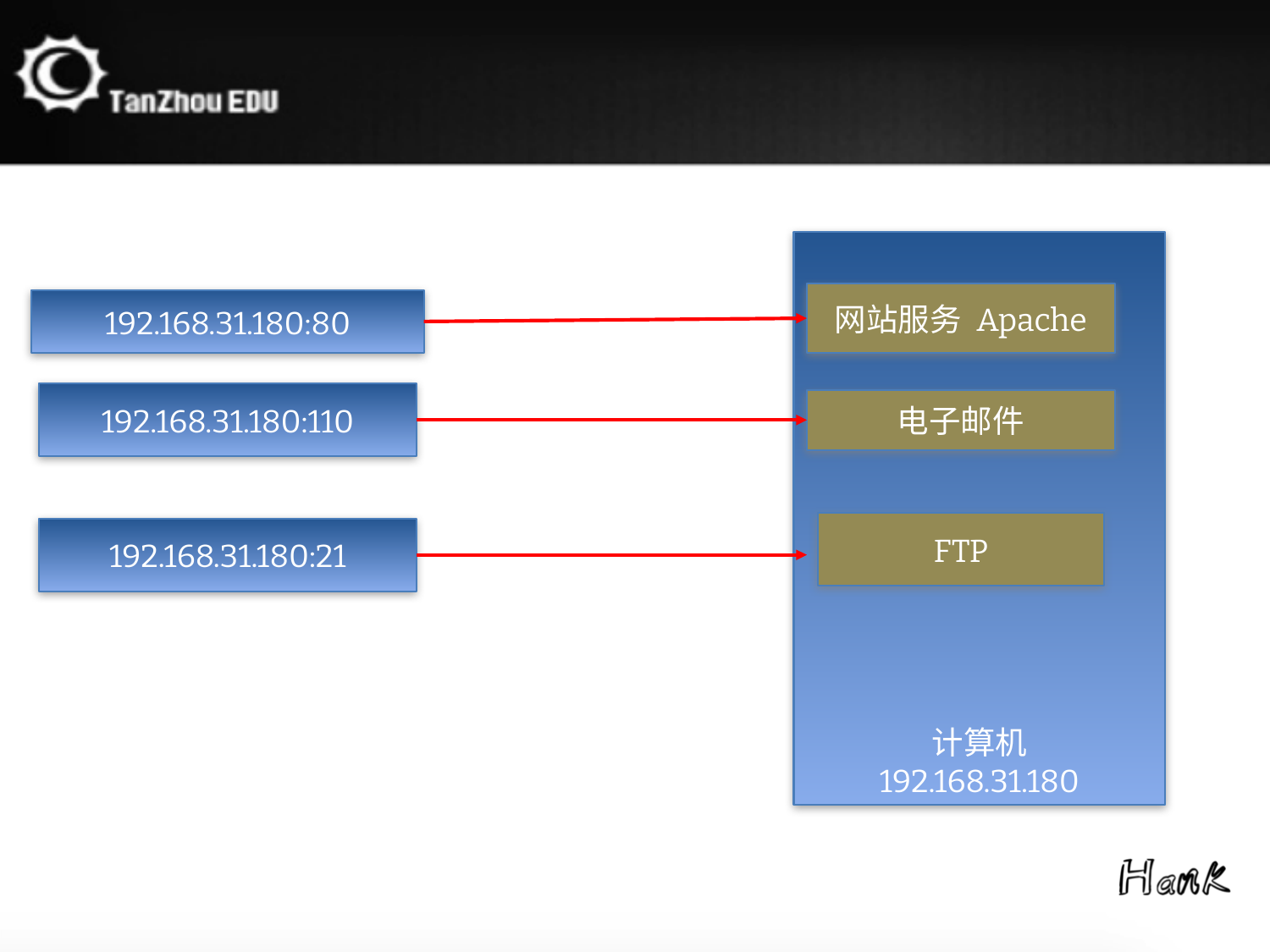

计算机
192.168.31.180
网站服务 Apache
192.168.31.180:80
192.168.31.180:110
电子邮件
FTP
192.168.31.180:21